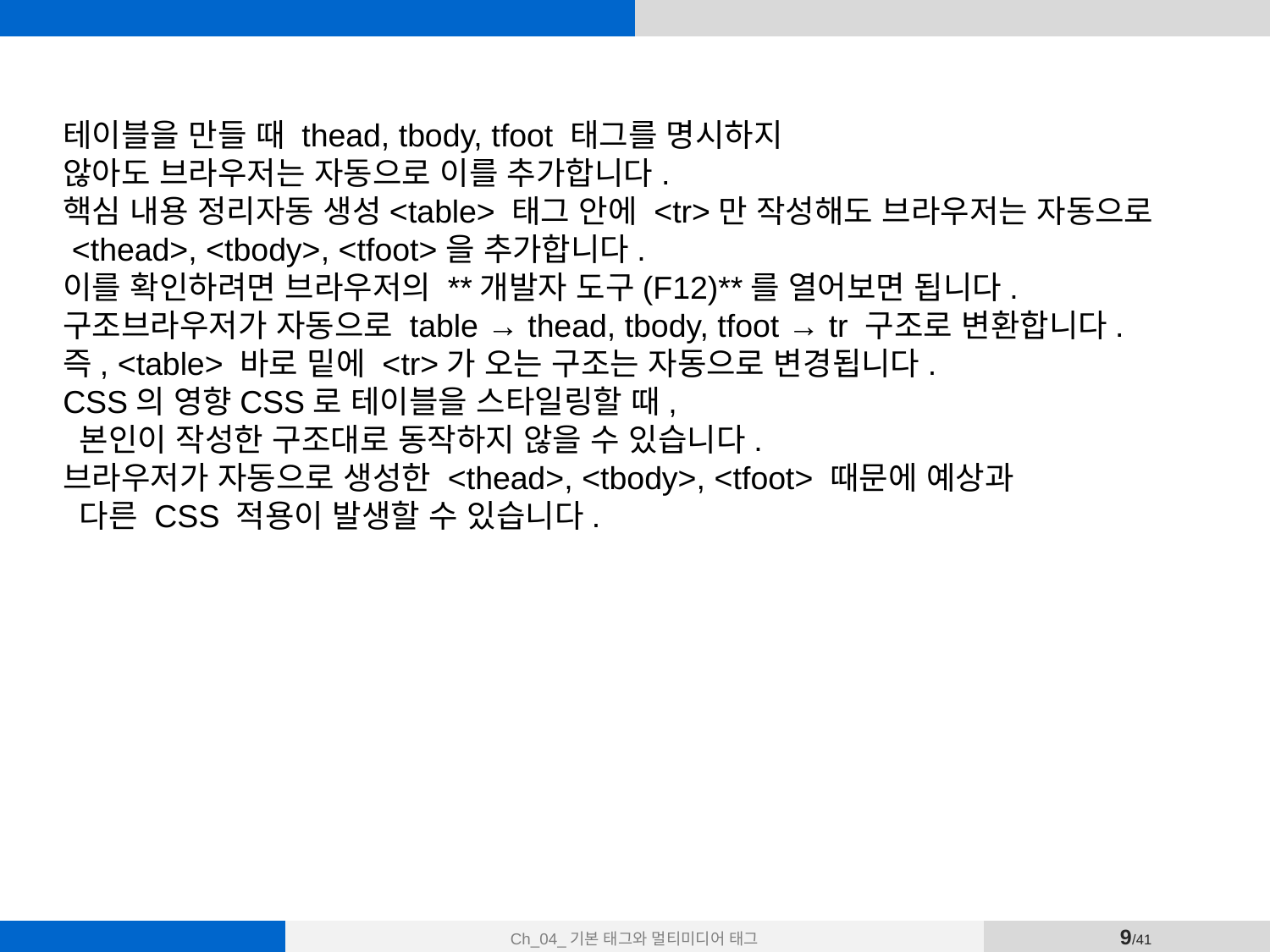

테이블을 만들 때 thead, tbody, tfoot 태그를 명시하지
않아도 브라우저는 자동으로 이를 추가합니다.
핵심 내용 정리자동 생성<table> 태그 안에 <tr>만 작성해도 브라우저는 자동으로
 <thead>, <tbody>, <tfoot>을 추가합니다.
이를 확인하려면 브라우저의 **개발자 도구(F12)**를 열어보면 됩니다.
구조브라우저가 자동으로 table → thead, tbody, tfoot → tr 구조로 변환합니다.
즉, <table> 바로 밑에 <tr>가 오는 구조는 자동으로 변경됩니다.
CSS의 영향CSS로 테이블을 스타일링할 때,
 본인이 작성한 구조대로 동작하지 않을 수 있습니다.
브라우저가 자동으로 생성한 <thead>, <tbody>, <tfoot> 때문에 예상과
 다른 CSS 적용이 발생할 수 있습니다.